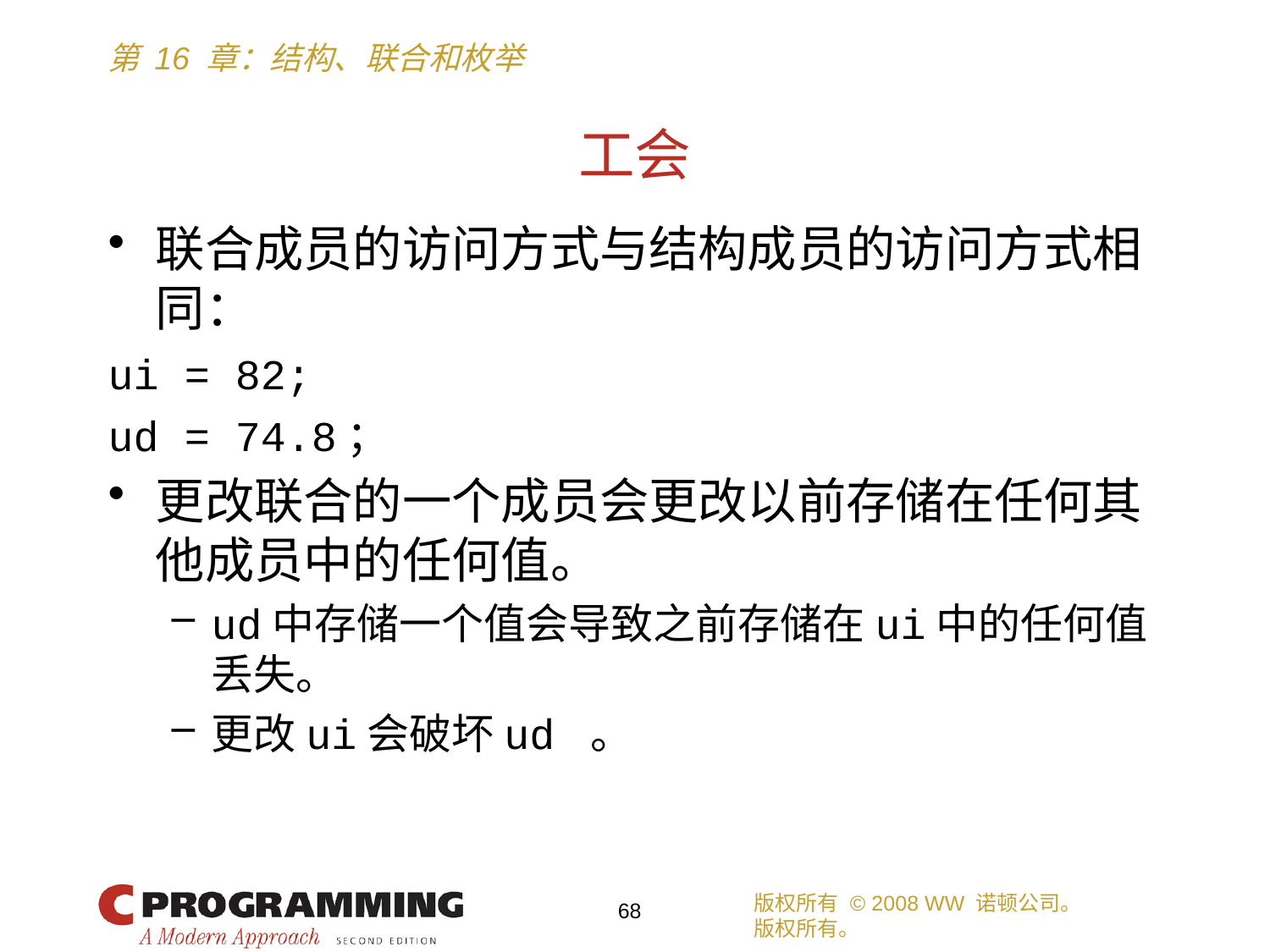

# 工会
联合成员的访问方式与结构成员的访问方式相同：
ui = 82;
ud = 74.8；
更改联合的一个成员会更改以前存储在任何其他成员中的任何值。
ud中存储一个值会导致之前存储在ui中的任何值丢失。
更改ui会破坏ud 。

版权所有 © 2008 WW 诺顿公司。
版权所有。
68